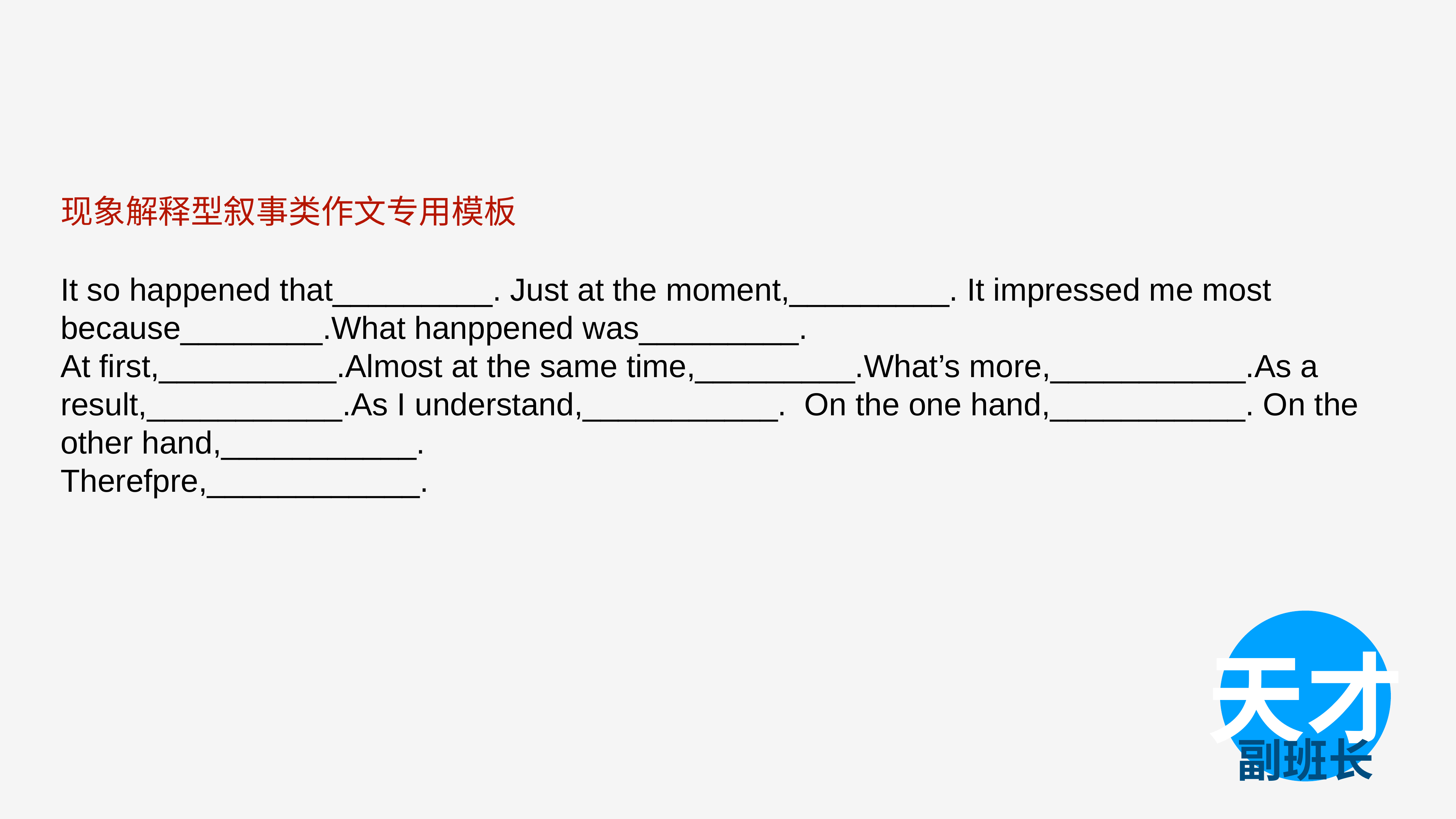

现象解释型叙事类作文专用模板

It so happened that_________. Just at the moment,_________. It impressed me most because________.What hanppened was_________.
At first,__________.Almost at the same time,_________.What’s more,___________.As a result,___________.As I understand,___________.  On the one hand,___________. On the other hand,___________.
Therefpre,____________.